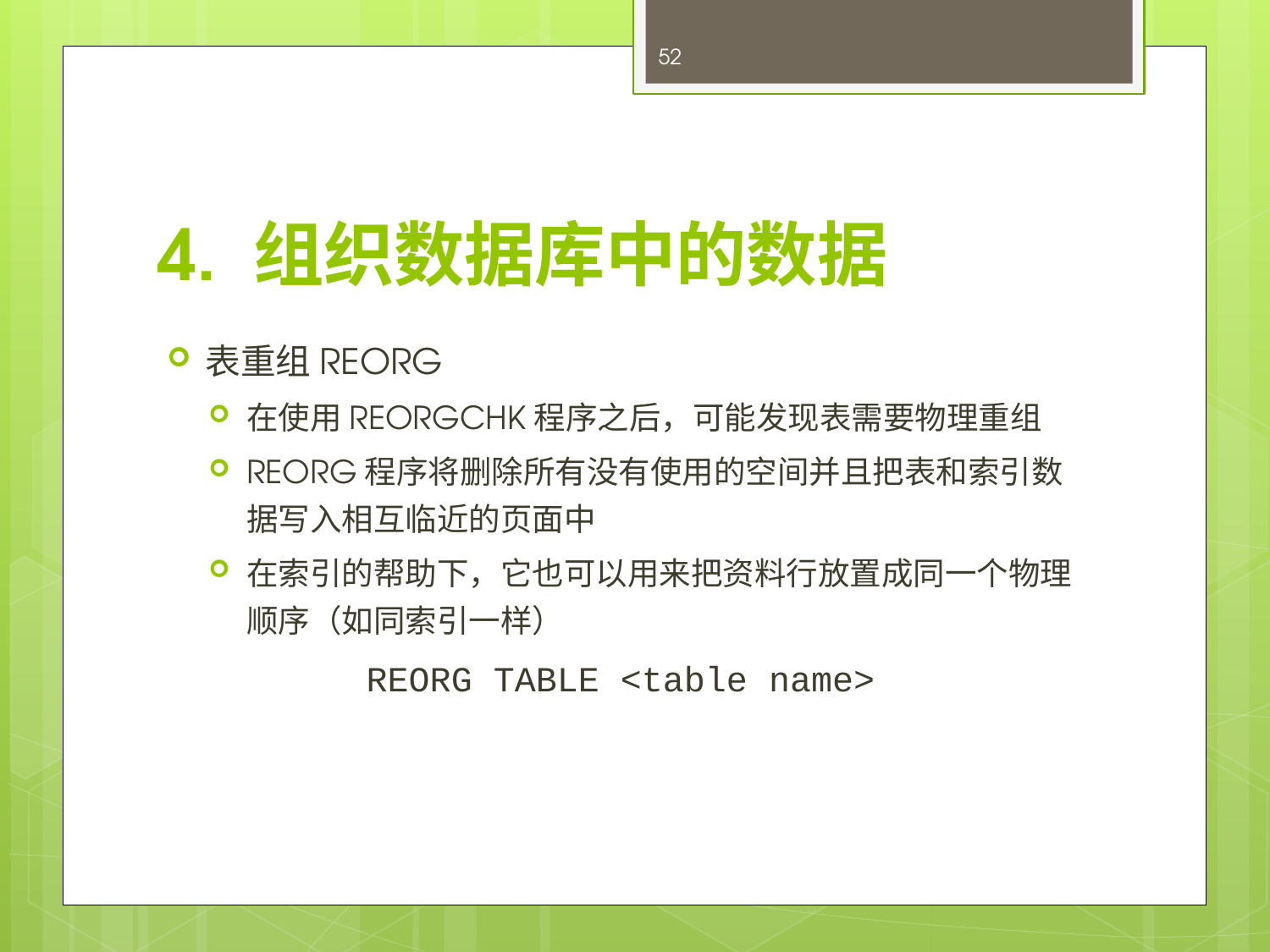

52
# 4. 组织数据库中的数据
表重组REORG
在使用REORGCHK程序之后，可能发现表需要物理重组
REORG程序将删除所有没有使用的空间并且把表和索引数据写入相互临近的页面中
在索引的帮助下，它也可以用来把资料行放置成同一个物理顺序（如同索引一样）
REORG TABLE <table name>